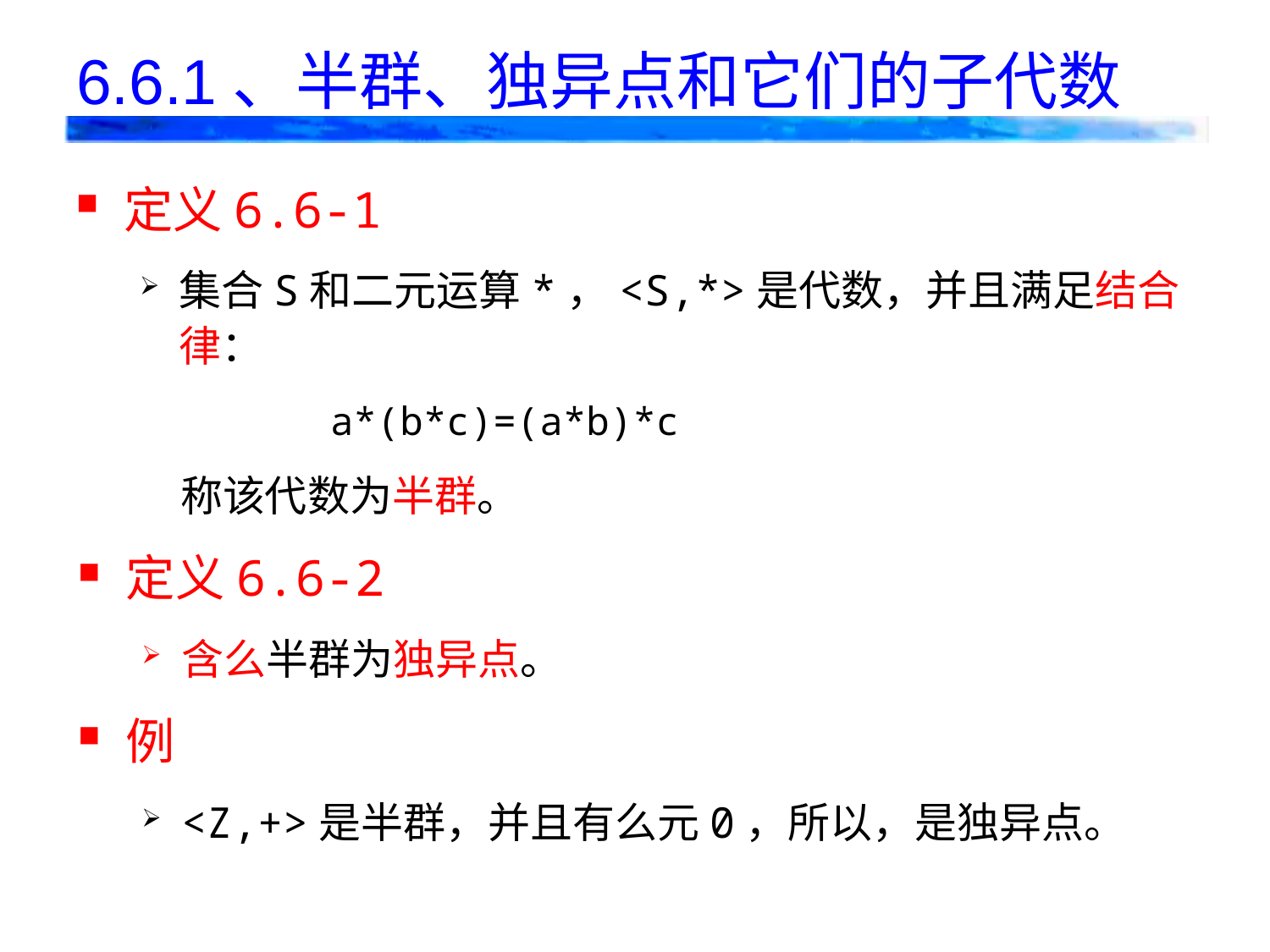

# 6.6.1、半群、独异点和它们的子代数
定义6.6-1
集合S和二元运算*，<S,*>是代数，并且满足结合律：
a*(b*c)=(a*b)*c
称该代数为半群。
定义6.6-2
含么半群为独异点。
例
<Z,+>是半群，并且有么元0，所以，是独异点。